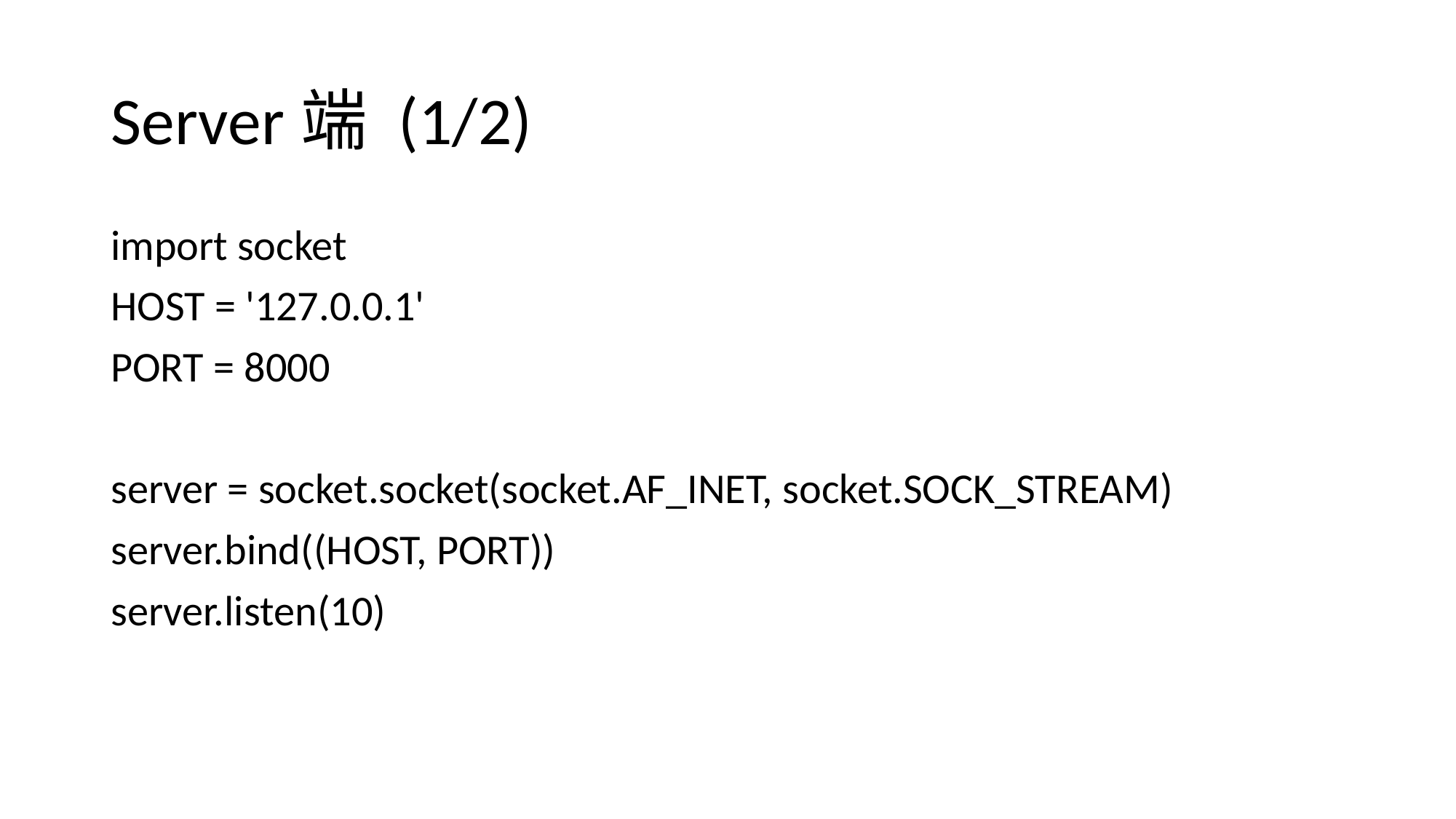

# Server端 (1/2)
import socket
HOST = '127.0.0.1'
PORT = 8000

server = socket.socket(socket.AF_INET, socket.SOCK_STREAM)
server.bind((HOST, PORT))
server.listen(10)